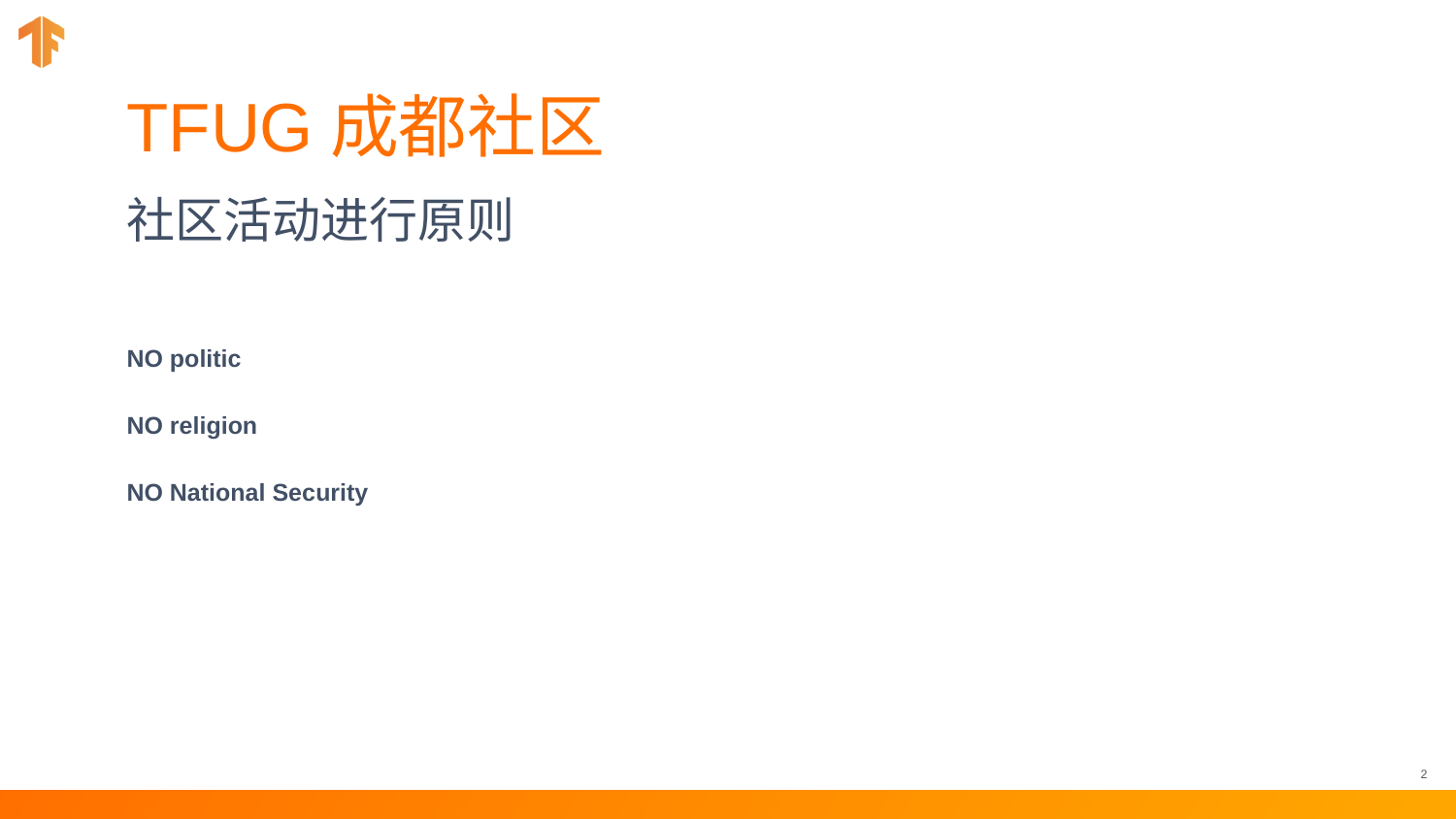

# TFUG成都社区
社区活动进行原则
NO politic

NO religion

NO National Security
2